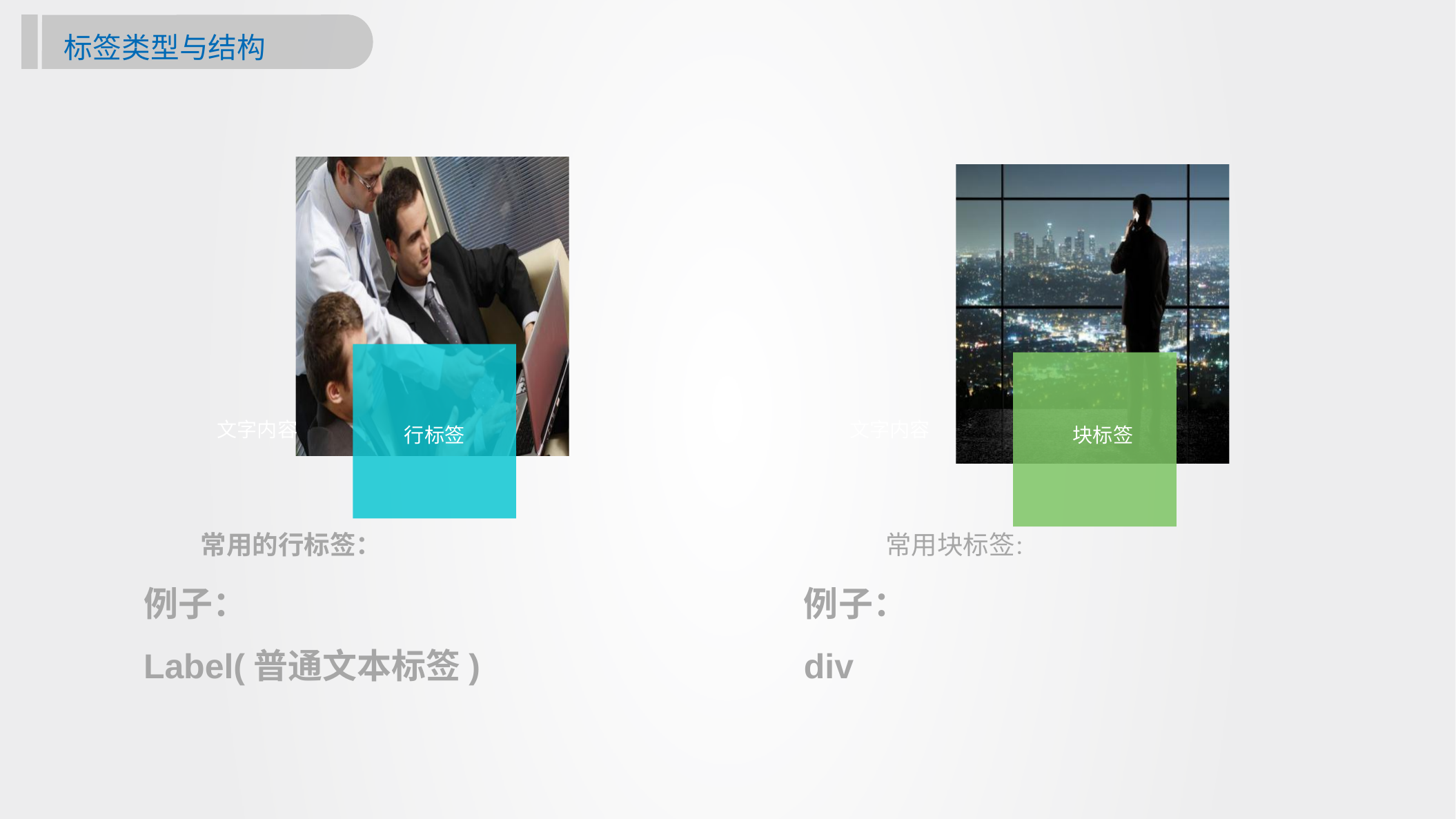

标签类型与结构

文字内容
文字内容
行标签
块标签
常用的行标签：
常用块标签：
例子：
Label(普通文本标签)
例子：
div